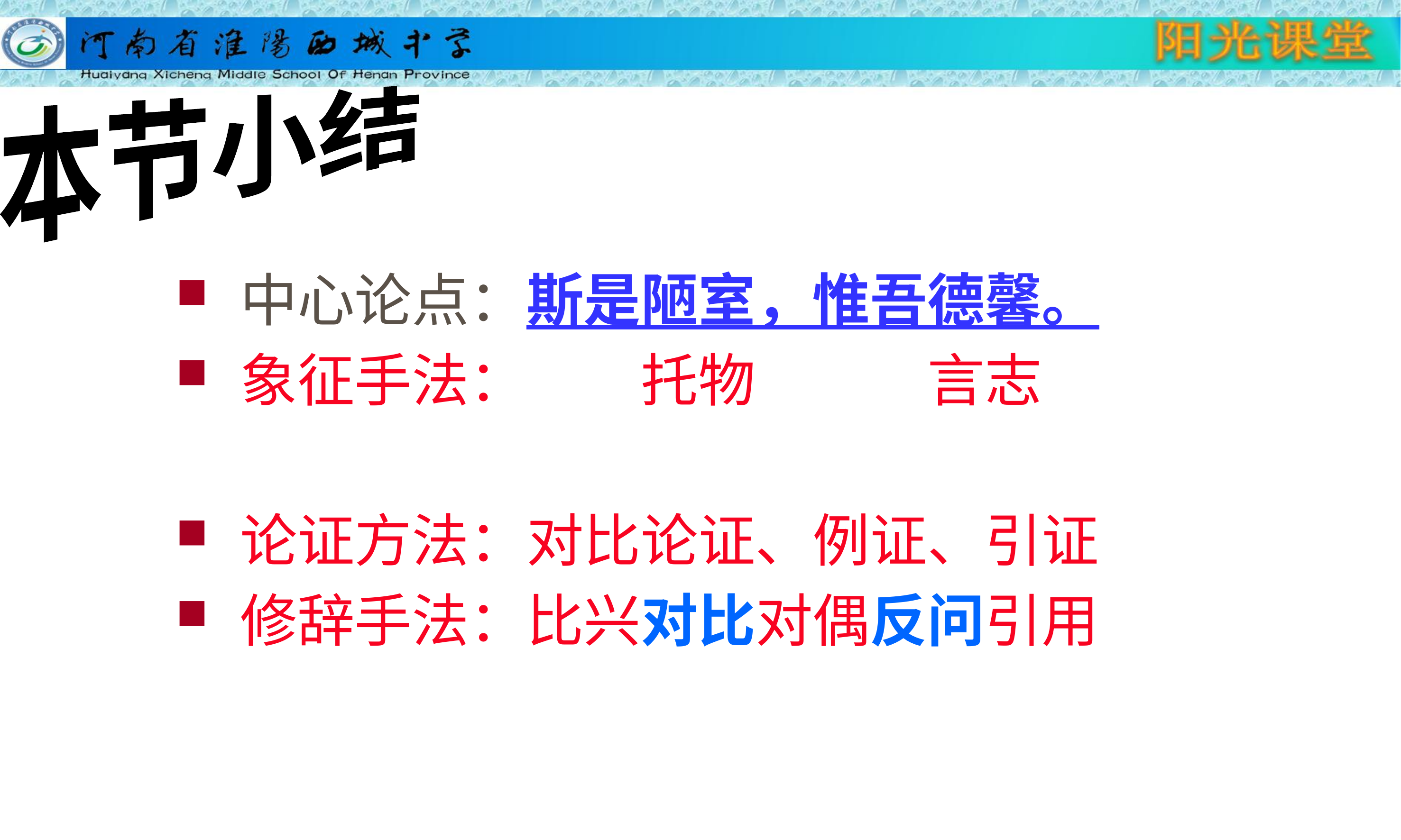

本节小结
中心论点：斯是陋室，惟吾德馨。
象征手法：　　托物　　　言志

论证方法：对比论证、例证、引证
修辞手法：比兴对比对偶反问引用